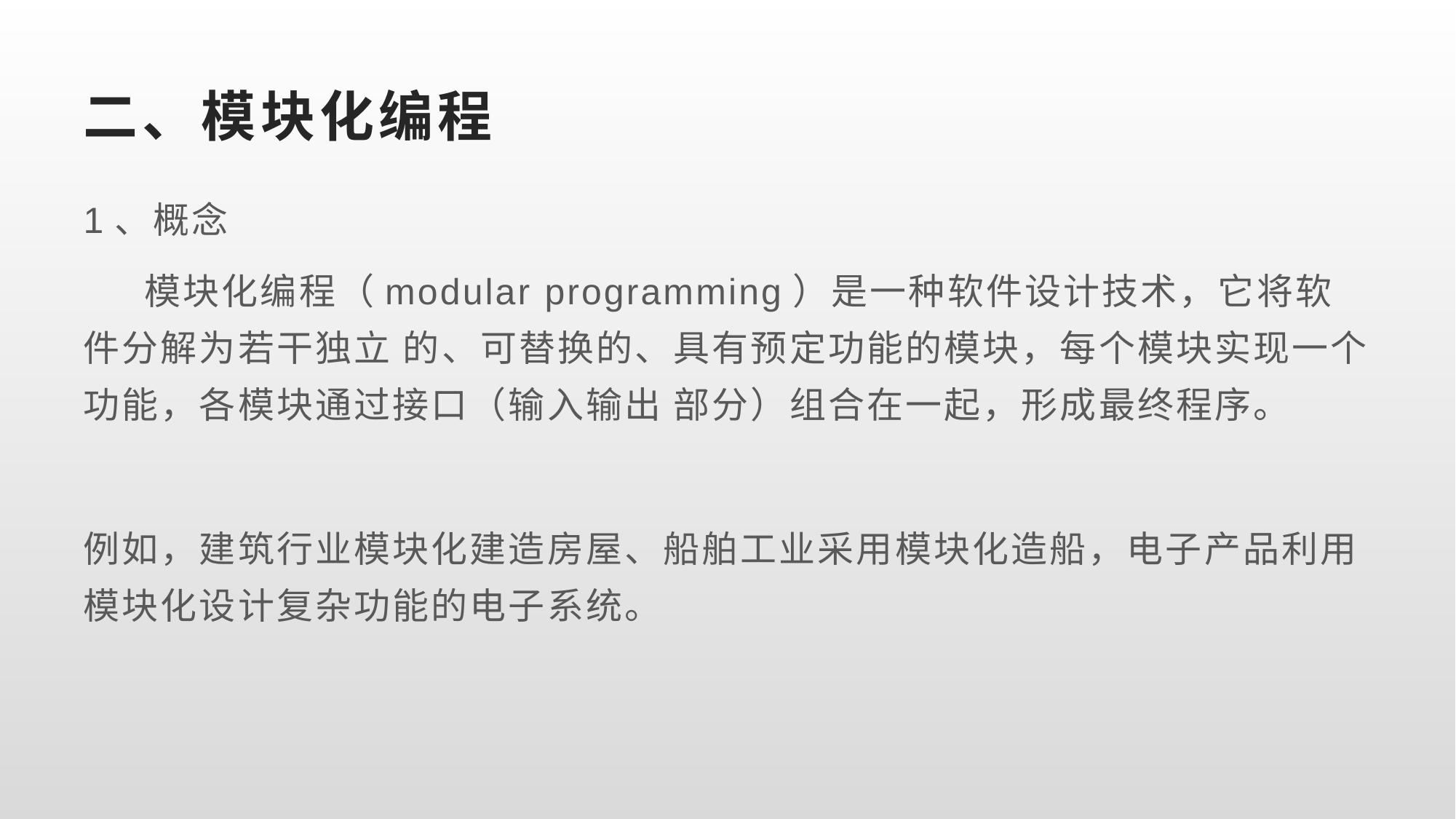

# 二、模块化编程
1、概念
     模块化编程（modular programming）是一种软件设计技术，它将软件分解为若干独立 的、可替换的、具有预定功能的模块，每个模块实现一个功能，各模块通过接口（输入输出 部分）组合在一起，形成最终程序。

例如，建筑行业模块化建造房屋、船舶工业采用模块化造船，电子产品利用模块化设计复杂功能的电子系统。